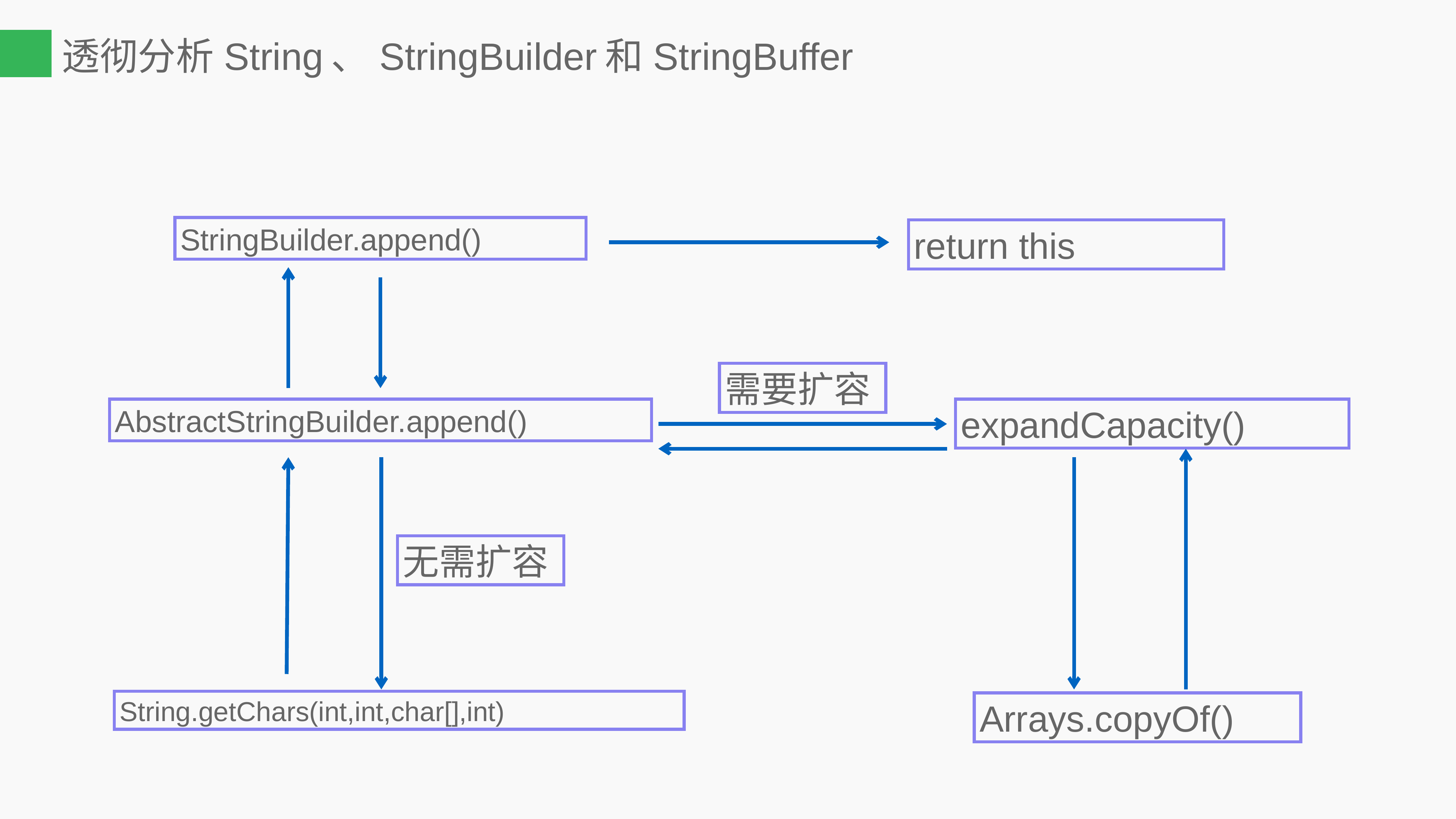

# 透彻分析String、StringBuilder和StringBuffer
StringBuilder.append()
return this
需要扩容
AbstractStringBuilder.append()
expandCapacity()
无需扩容
String.getChars(int,int,char[],int)
Arrays.copyOf()